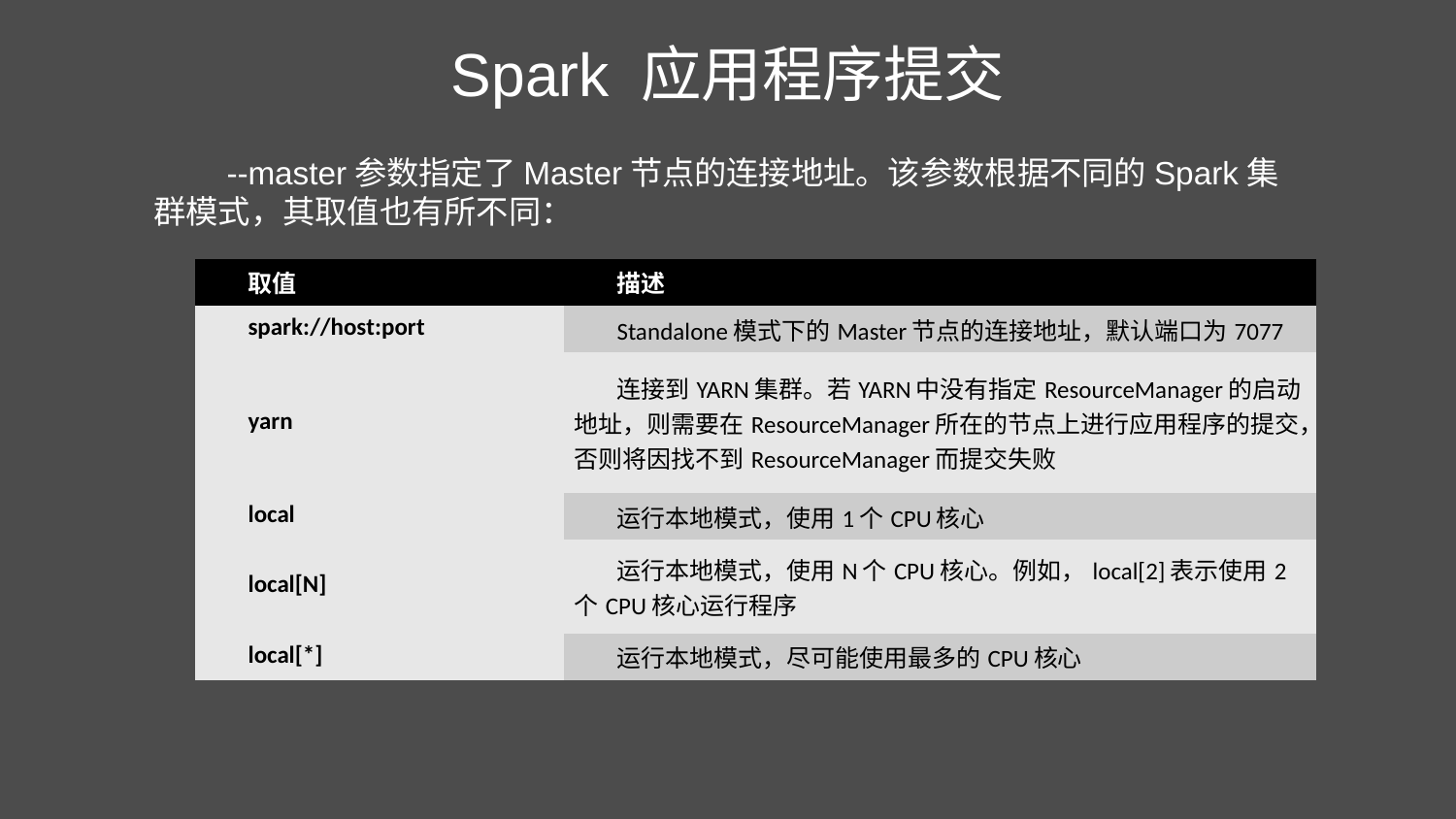

Spark 应用程序提交

--master参数指定了Master节点的连接地址。该参数根据不同的Spark集群模式，其取值也有所不同：

| 取值 | 描述 |
| --- | --- |
| spark://host:port | Standalone模式下的Master节点的连接地址，默认端口为7077 |
| yarn | 连接到YARN集群。若YARN中没有指定ResourceManager的启动地址，则需要在ResourceManager所在的节点上进行应用程序的提交，否则将因找不到ResourceManager而提交失败 |
| local | 运行本地模式，使用1个CPU核心 |
| local[N] | 运行本地模式，使用N个CPU核心。例如，local[2]表示使用2个CPU核心运行程序 |
| local[\*] | 运行本地模式，尽可能使用最多的CPU核心 |